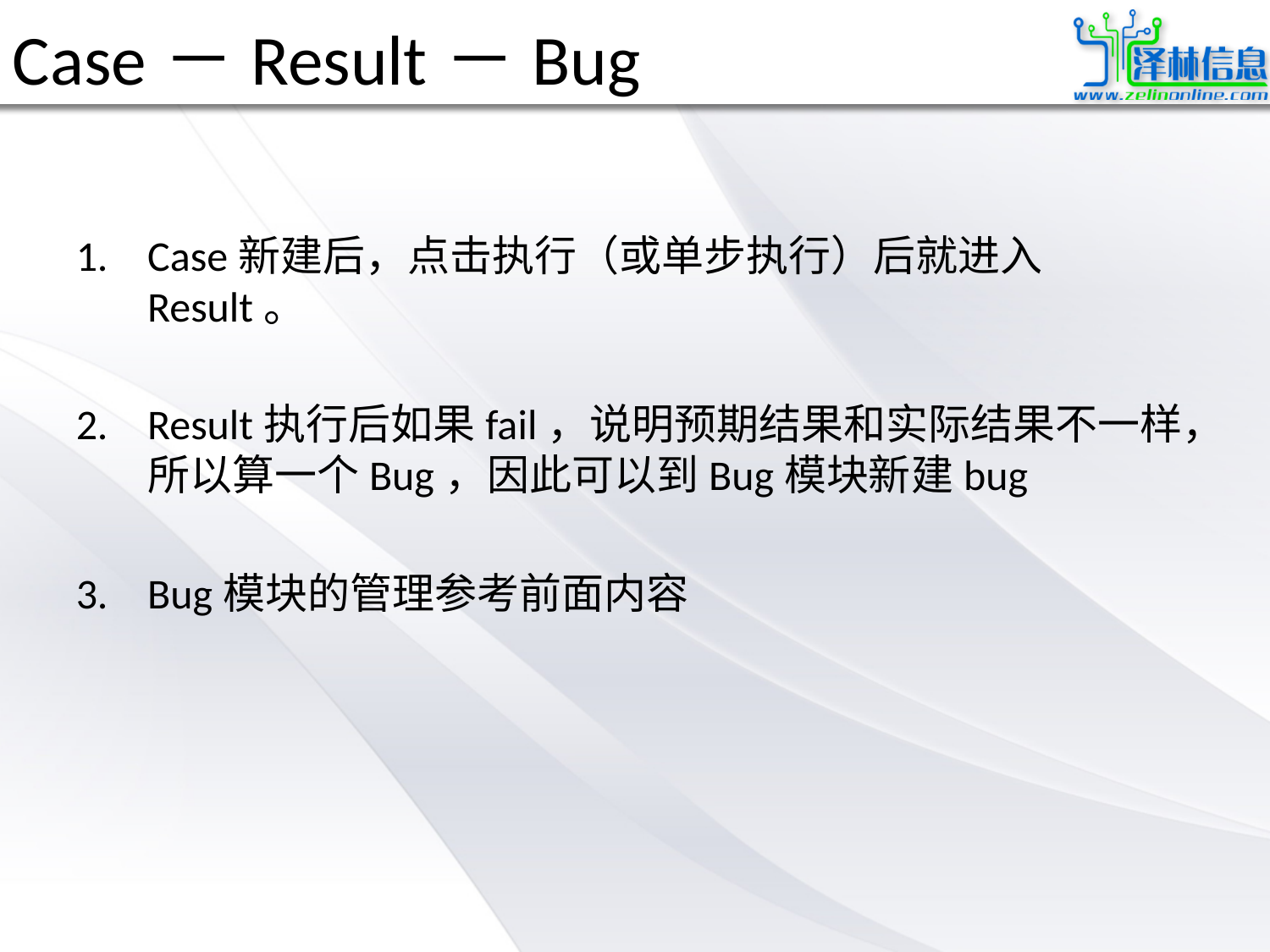

# Case－Result－Bug
Case新建后，点击执行（或单步执行）后就进入Result。

Result执行后如果fail，说明预期结果和实际结果不一样，所以算一个Bug，因此可以到Bug模块新建bug

Bug模块的管理参考前面内容